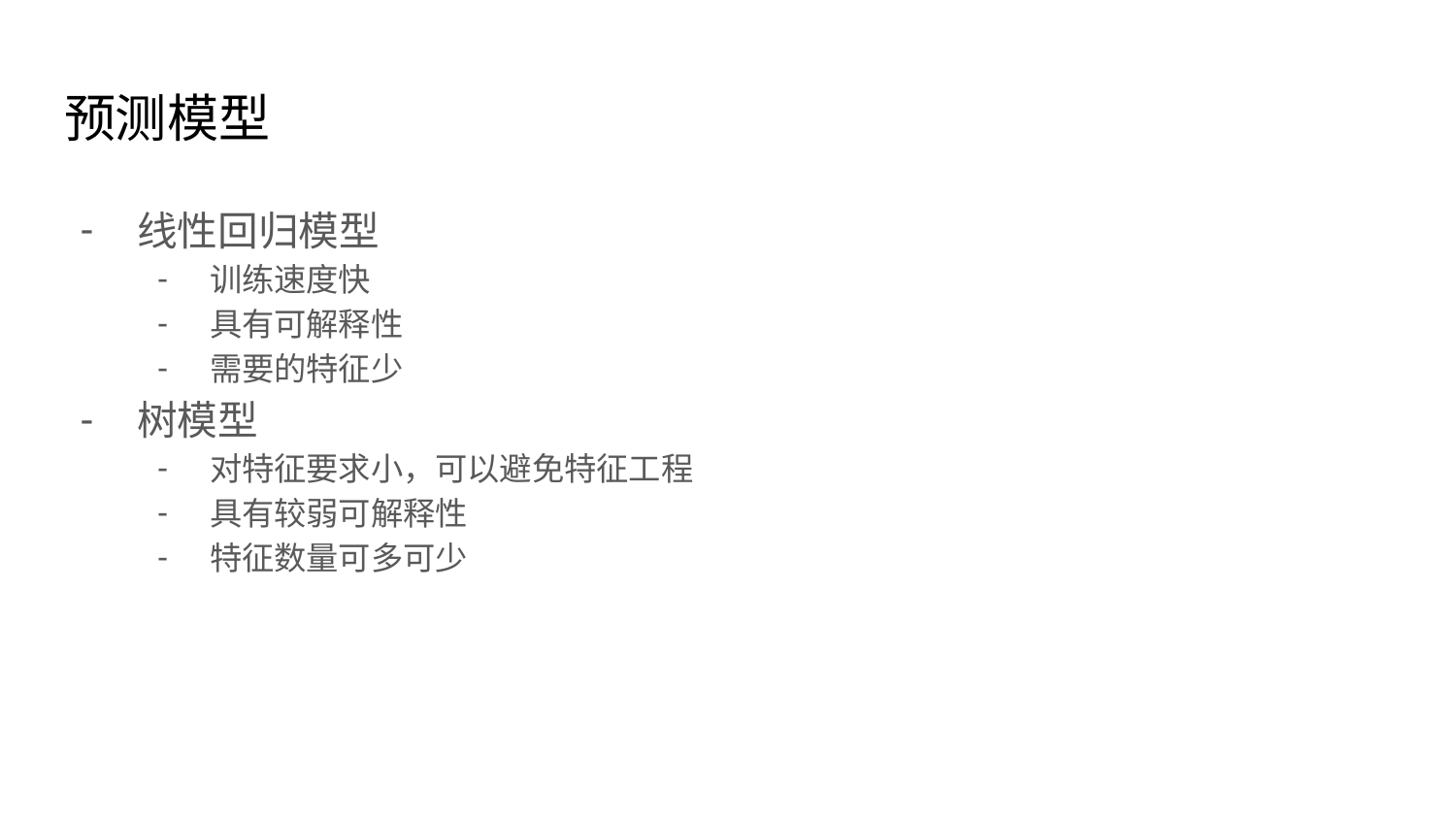

# 预测模型
线性回归模型
训练速度快
具有可解释性
需要的特征少
树模型
对特征要求小，可以避免特征工程
具有较弱可解释性
特征数量可多可少